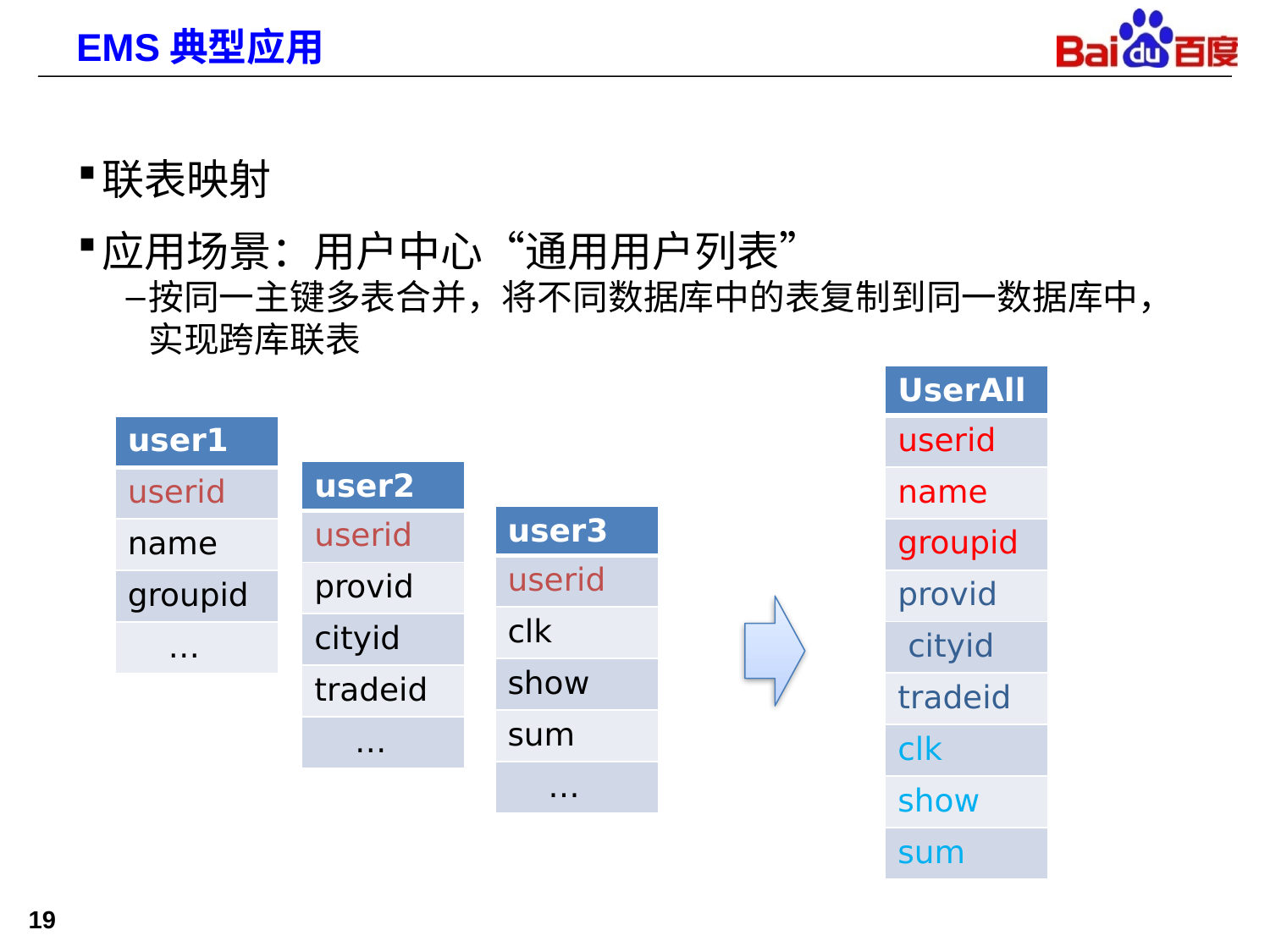

# EMS典型应用
联表映射
应用场景：用户中心“通用用户列表”
按同一主键多表合并，将不同数据库中的表复制到同一数据库中，
实现跨库联表

| UserAll |
| --- |
| userid |
| name |
| groupid |
| provid |
| cityid |
| tradeid |
| clk |
| show |
| sum |
| user1 |
| --- |
| userid |
| name |
| groupid |
| … |
| user2 |
| --- |
| userid |
| provid |
| cityid |
| tradeid |
| … |
| user3 |
| --- |
| userid |
| clk |
| show |
| sum |
| … |